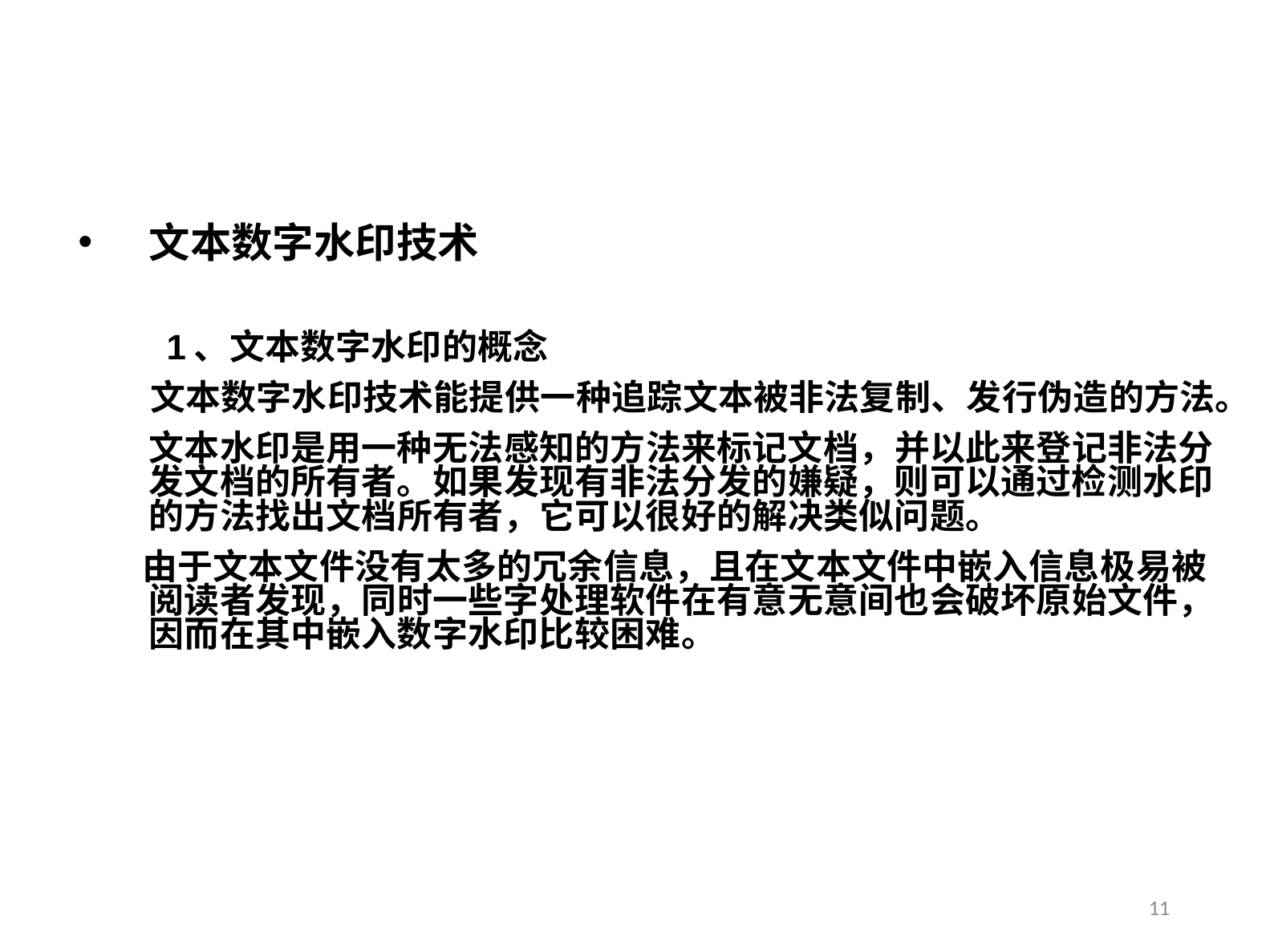

文本数字水印技术

         1、文本数字水印的概念
        文本数字水印技术能提供一种追踪文本被非法复制、发行伪造的方法。
　　文本水印是用一种无法感知的方法来标记文档，并以此来登记非法分发文档的所有者。如果发现有非法分发的嫌疑，则可以通过检测水印的方法找出文档所有者，它可以很好的解决类似问题。
       由于文本文件没有太多的冗余信息，且在文本文件中嵌入信息极易被阅读者发现，同时一些字处理软件在有意无意间也会破坏原始文件，因而在其中嵌入数字水印比较困难。
11